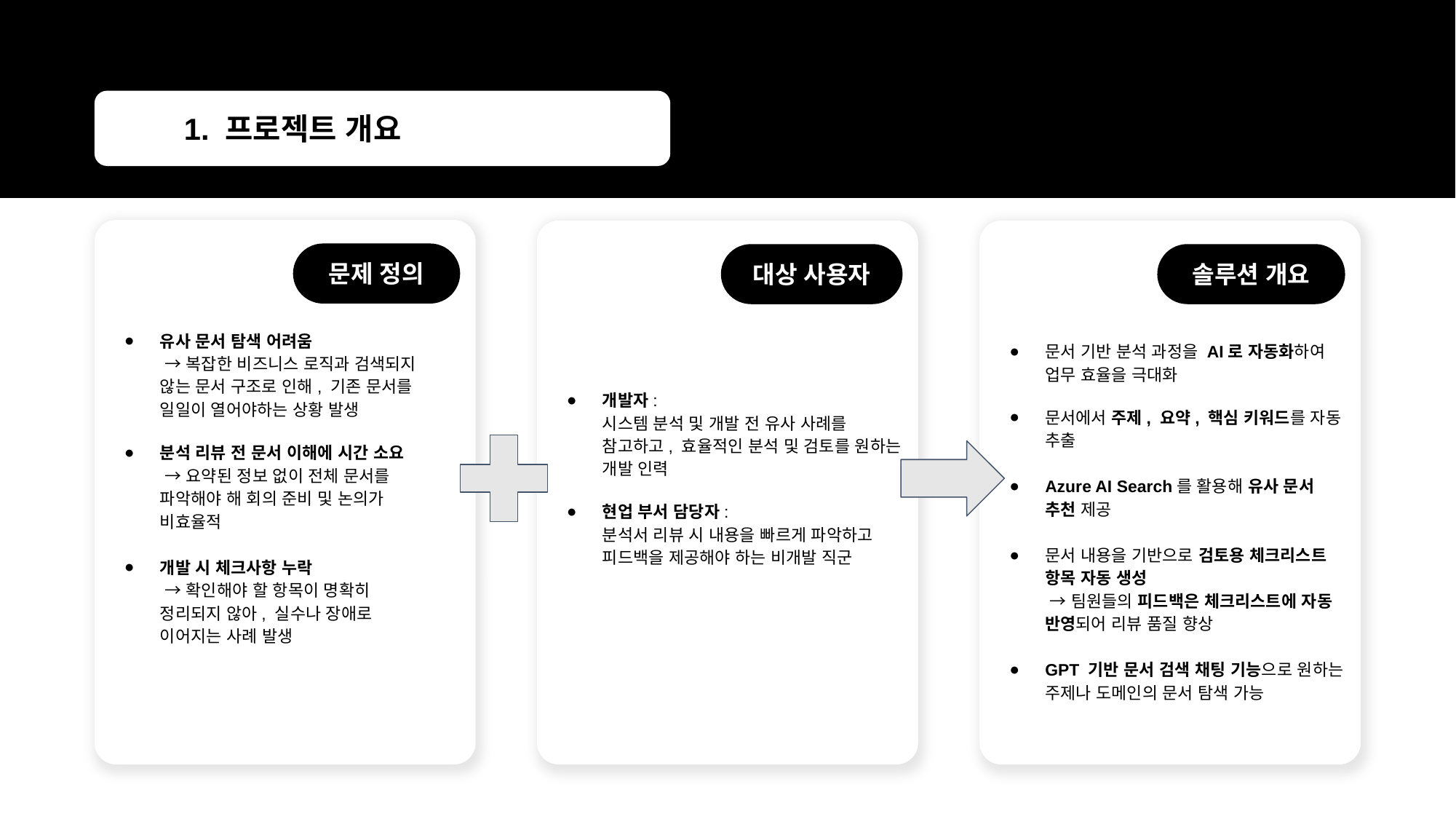

1. 프로젝트 개요

문제 정의
유사 문서 탐색 어려움
 → 복잡한 비즈니스 로직과 검색되지 않는 문서 구조로 인해, 기존 문서를 일일이 열어야하는 상황 발생
분석 리뷰 전 문서 이해에 시간 소요
 → 요약된 정보 없이 전체 문서를 파악해야 해 회의 준비 및 논의가 비효율적
개발 시 체크사항 누락
 → 확인해야 할 항목이 명확히 정리되지 않아, 실수나 장애로 이어지는 사례 발생

대상 사용자
개발자:
시스템 분석 및 개발 전 유사 사례를 참고하고, 효율적인 분석 및 검토를 원하는 개발 인력
현업 부서 담당자:
분석서 리뷰 시 내용을 빠르게 파악하고 피드백을 제공해야 하는 비개발 직군

솔루션 개요
문서 기반 분석 과정을 AI로 자동화하여 업무 효율을 극대화
문서에서 주제, 요약, 핵심 키워드를 자동 추출
Azure AI Search를 활용해 유사 문서 추천 제공
문서 내용을 기반으로 검토용 체크리스트 항목 자동 생성
 → 팀원들의 피드백은 체크리스트에 자동 반영되어 리뷰 품질 향상
GPT 기반 문서 검색 채팅 기능으로 원하는 주제나 도메인의 문서 탐색 가능